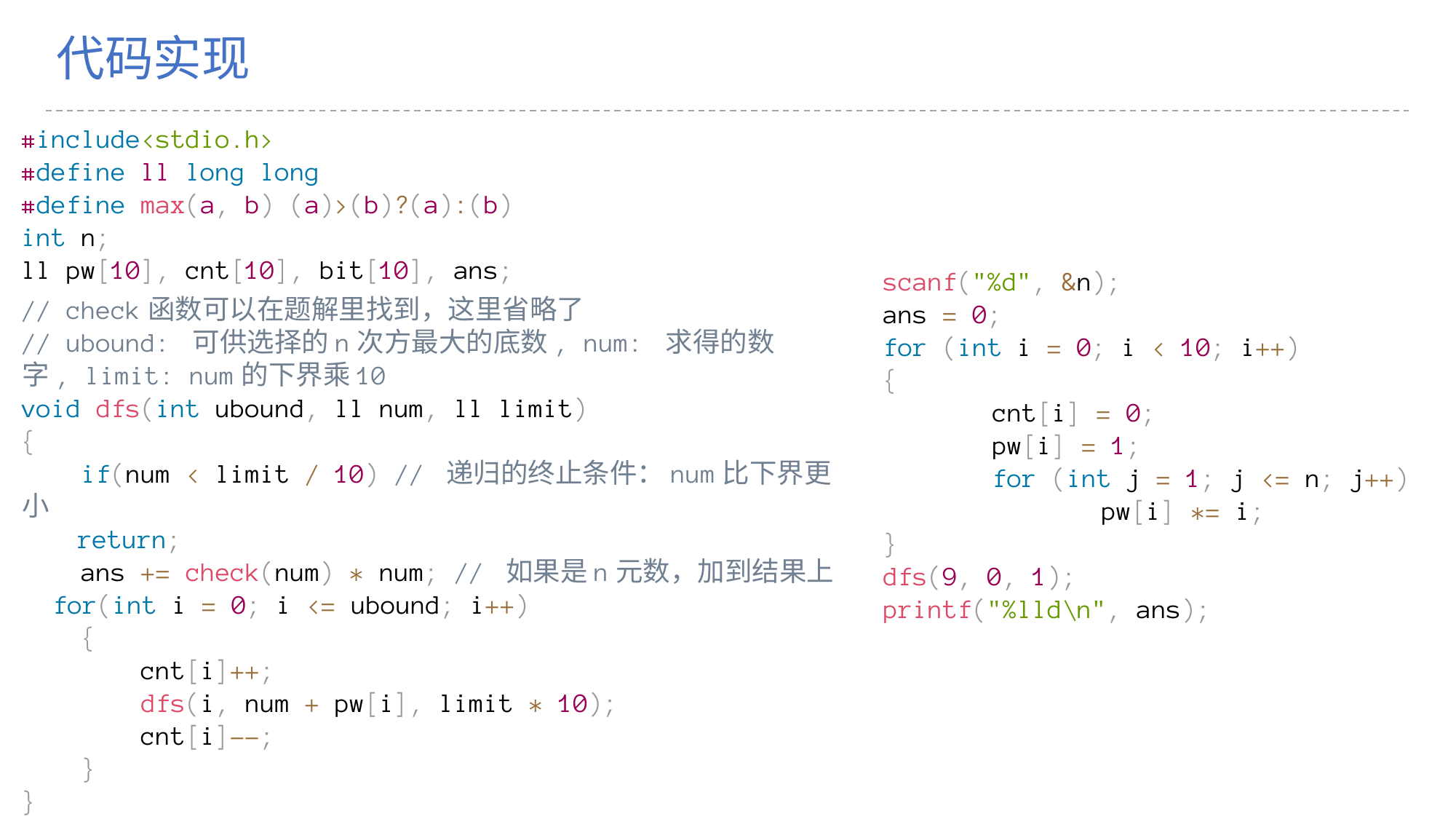

C

代码实现
#include<stdio.h>
#define ll long long
#define max(a, b) (a)>(b)?(a):(b)
int n;
ll pw[10], cnt[10], bit[10], ans;
scanf("%d", &n);
ans = 0;
for (int i = 0; i < 10; i++)
{
	cnt[i] = 0;
	pw[i] = 1;
	for (int j = 1; j <= n; j++)
		pw[i] *= i;
}
dfs(9, 0, 1);
printf("%lld\n", ans);
// check函数可以在题解里找到，这里省略了
// ubound: 可供选择的n次方最大的底数, num: 求得的数字, limit: num的下界乘10
void dfs(int ubound, ll num, ll limit)
{
    if(num < limit / 10) // 递归的终止条件：num比下界更小
        return;
    ans += check(num) * num; // 如果是n元数，加到结果上
    for(int i = 0; i <= ubound; i++)
    {
        cnt[i]++;
        dfs(i, num + pw[i], limit * 10);
        cnt[i]--;
    }
}